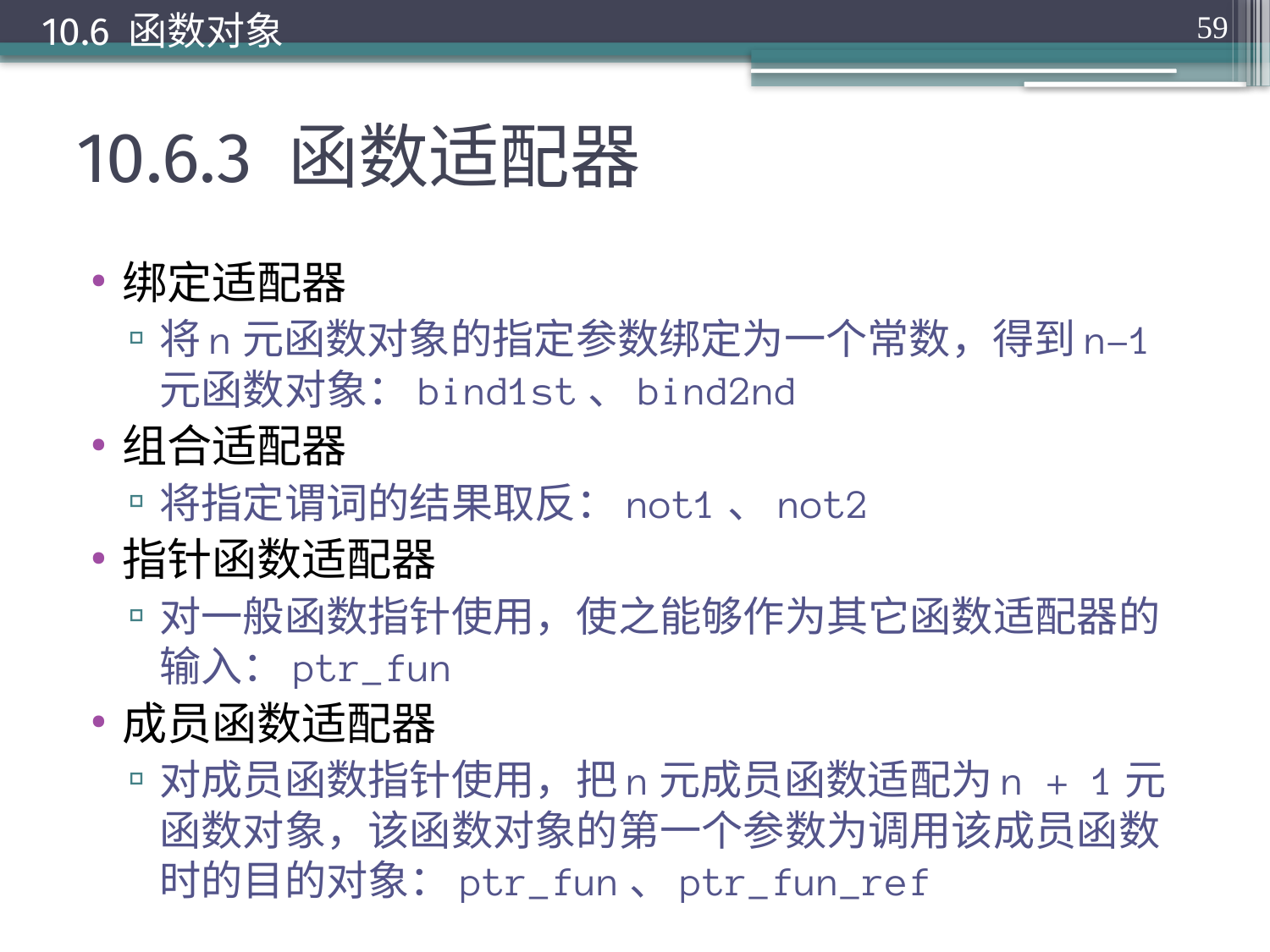

10.6 函数对象
59
# 10.6.3 函数适配器
绑定适配器
将n元函数对象的指定参数绑定为一个常数，得到n-1元函数对象：bind1st、bind2nd
组合适配器
将指定谓词的结果取反：not1、not2
指针函数适配器
对一般函数指针使用，使之能够作为其它函数适配器的输入：ptr_fun
成员函数适配器
对成员函数指针使用，把n元成员函数适配为n + 1元函数对象，该函数对象的第一个参数为调用该成员函数时的目的对象：ptr_fun、ptr_fun_ref